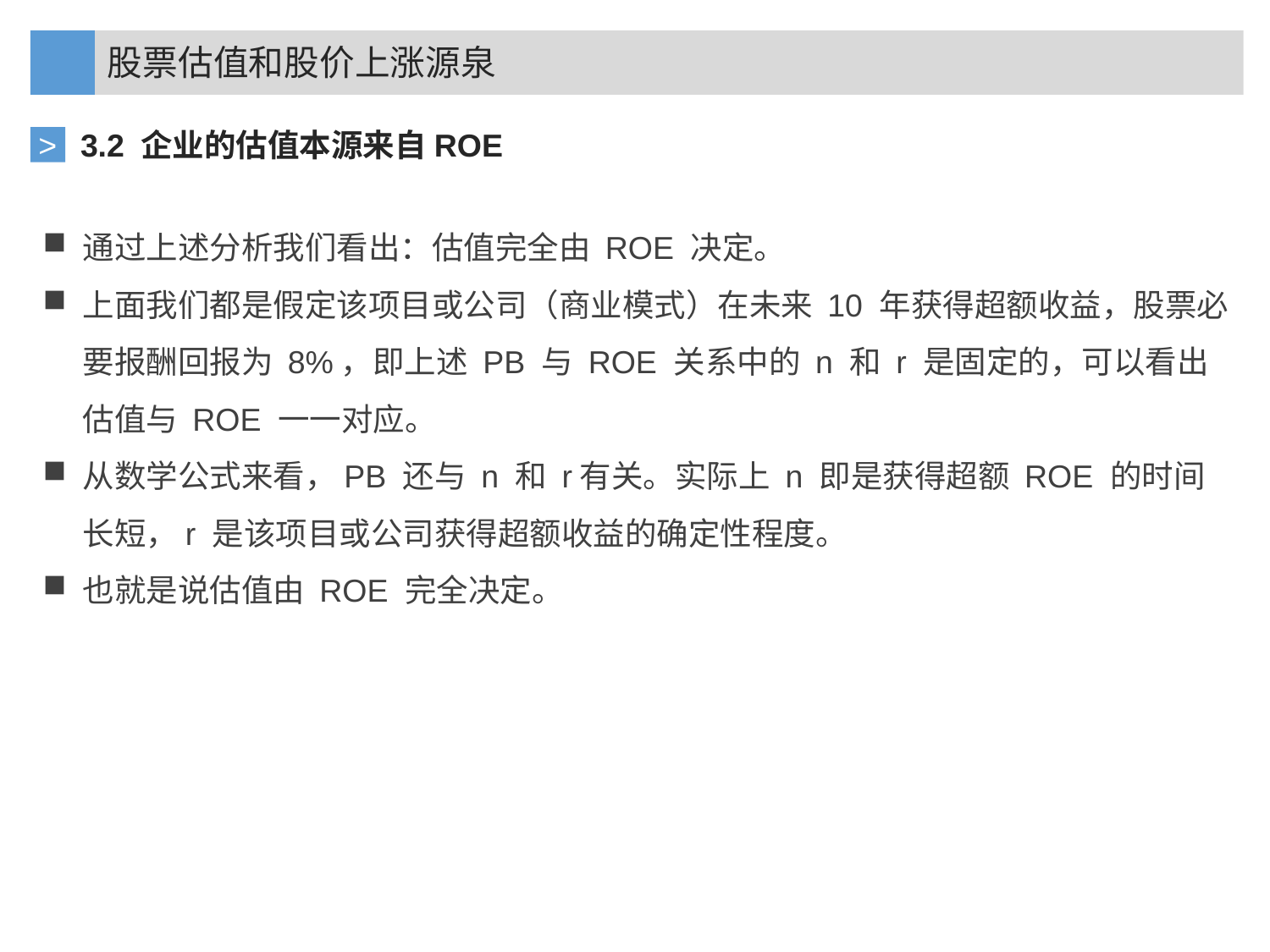

股票估值和股价上涨源泉
3.2 企业的估值本源来自ROE
>
通过上述分析我们看出：估值完全由 ROE 决定。
上面我们都是假定该项目或公司（商业模式）在未来 10 年获得超额收益，股票必要报酬回报为 8%，即上述 PB 与 ROE 关系中的 n 和 r 是固定的，可以看出估值与 ROE 一一对应。
从数学公式来看，PB 还与 n 和 r有关。实际上 n 即是获得超额 ROE 的时间长短，r 是该项目或公司获得超额收益的确定性程度。
也就是说估值由 ROE 完全决定。